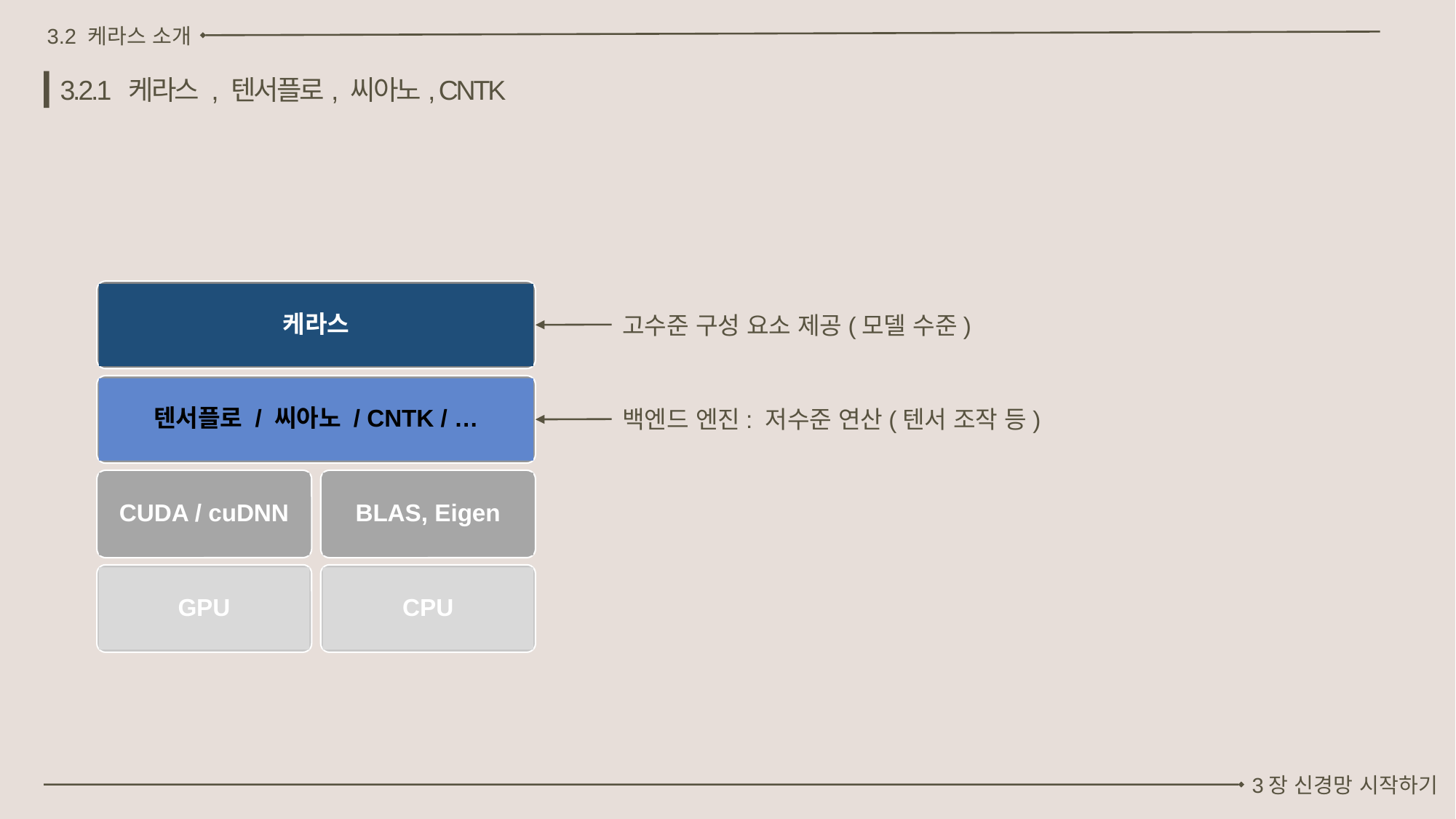

3.2 케라스 소개
3.2.1  케라스 , 텐서플로, 씨아노, CNTK

케라스

텐서플로 / 씨아노 / CNTK / …

CUDA / cuDNN
BLAS, Eigen

GPU
CPU
고수준 구성 요소 제공(모델 수준)
백엔드 엔진: 저수준 연산(텐서 조작 등)
3장 신경망 시작하기